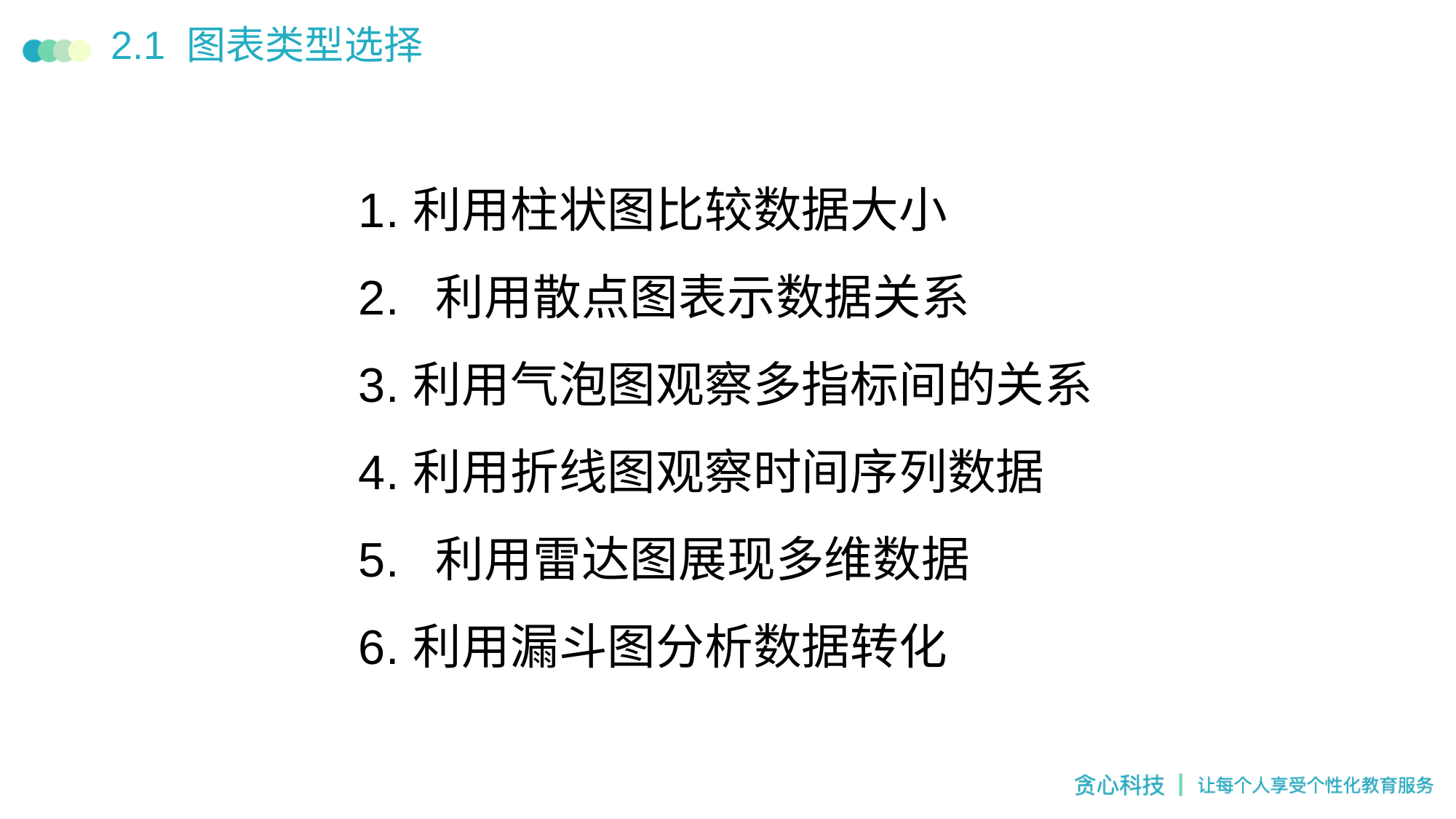

# 2.1 图表类型选择
利用柱状图比较数据大小
 利用散点图表示数据关系
利用气泡图观察多指标间的关系
利用折线图观察时间序列数据
 利用雷达图展现多维数据
利用漏斗图分析数据转化